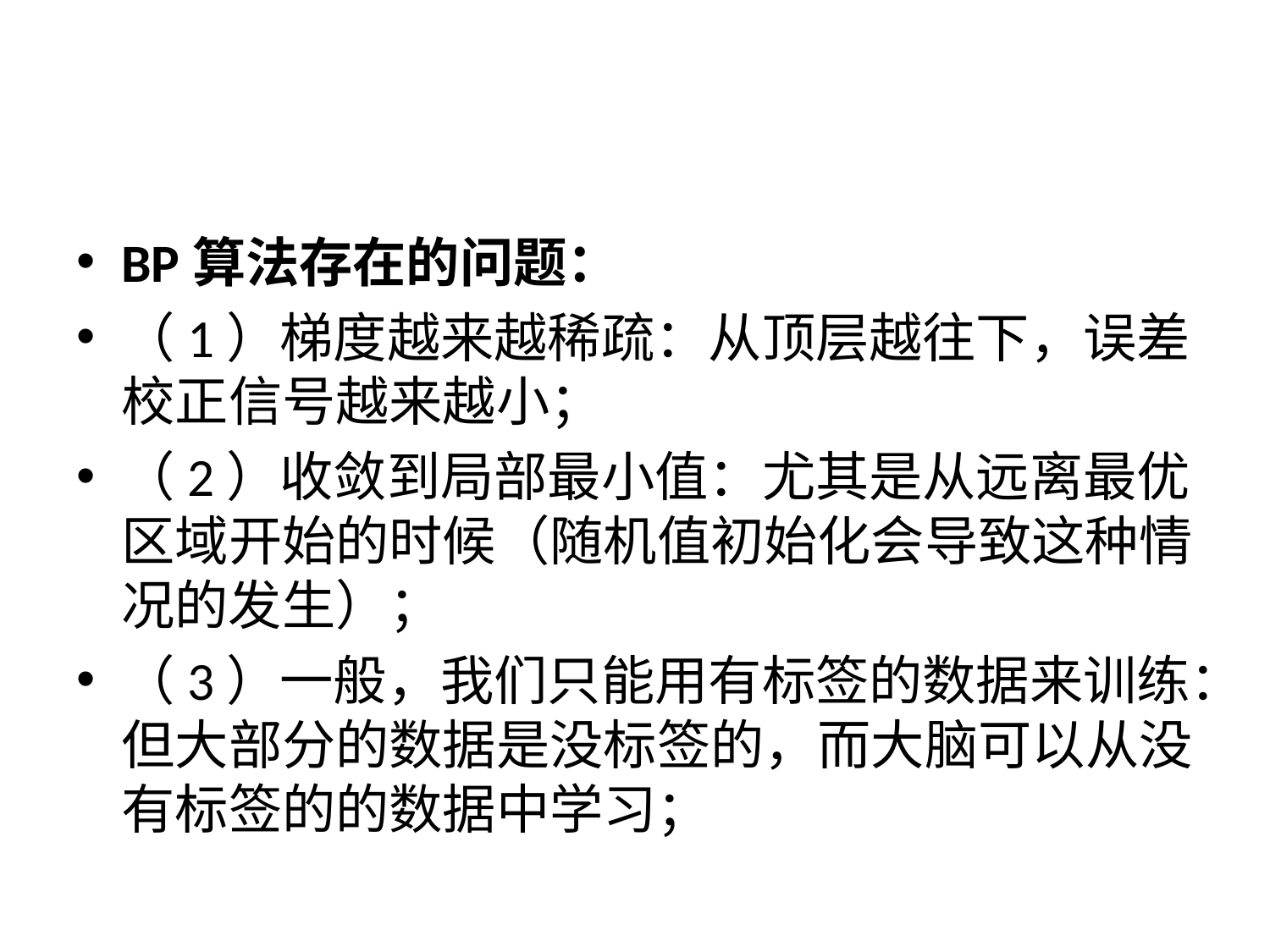

#
BP算法存在的问题：
（1）梯度越来越稀疏：从顶层越往下，误差校正信号越来越小；
（2）收敛到局部最小值：尤其是从远离最优区域开始的时候（随机值初始化会导致这种情况的发生）；
（3）一般，我们只能用有标签的数据来训练：但大部分的数据是没标签的，而大脑可以从没有标签的的数据中学习；